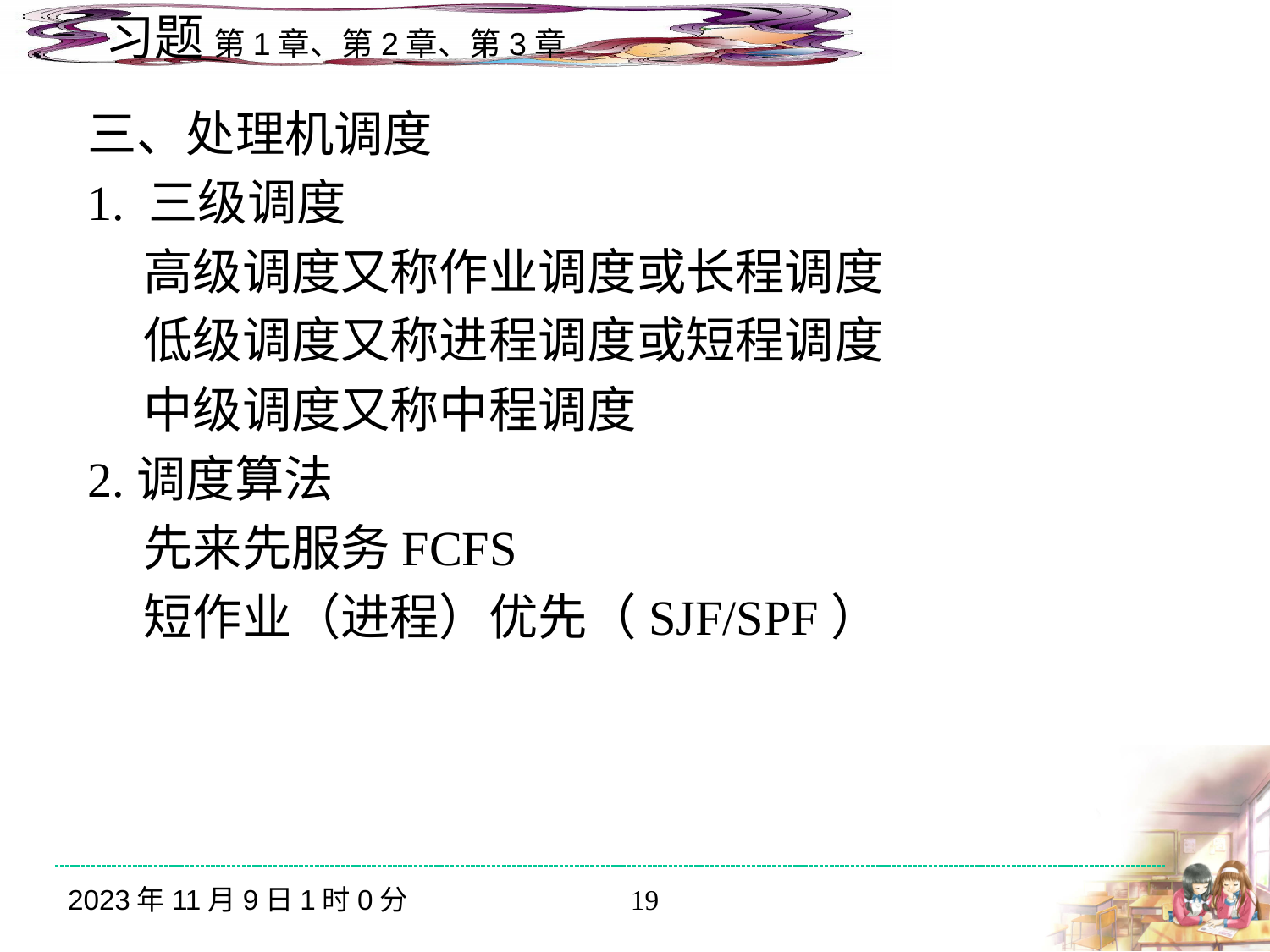

三、处理机调度
1. 三级调度
    高级调度又称作业调度或长程调度
    低级调度又称进程调度或短程调度
    中级调度又称中程调度
2.调度算法
    先来先服务FCFS
    短作业（进程）优先（SJF/SPF）

2023年11月9日1时0分
19